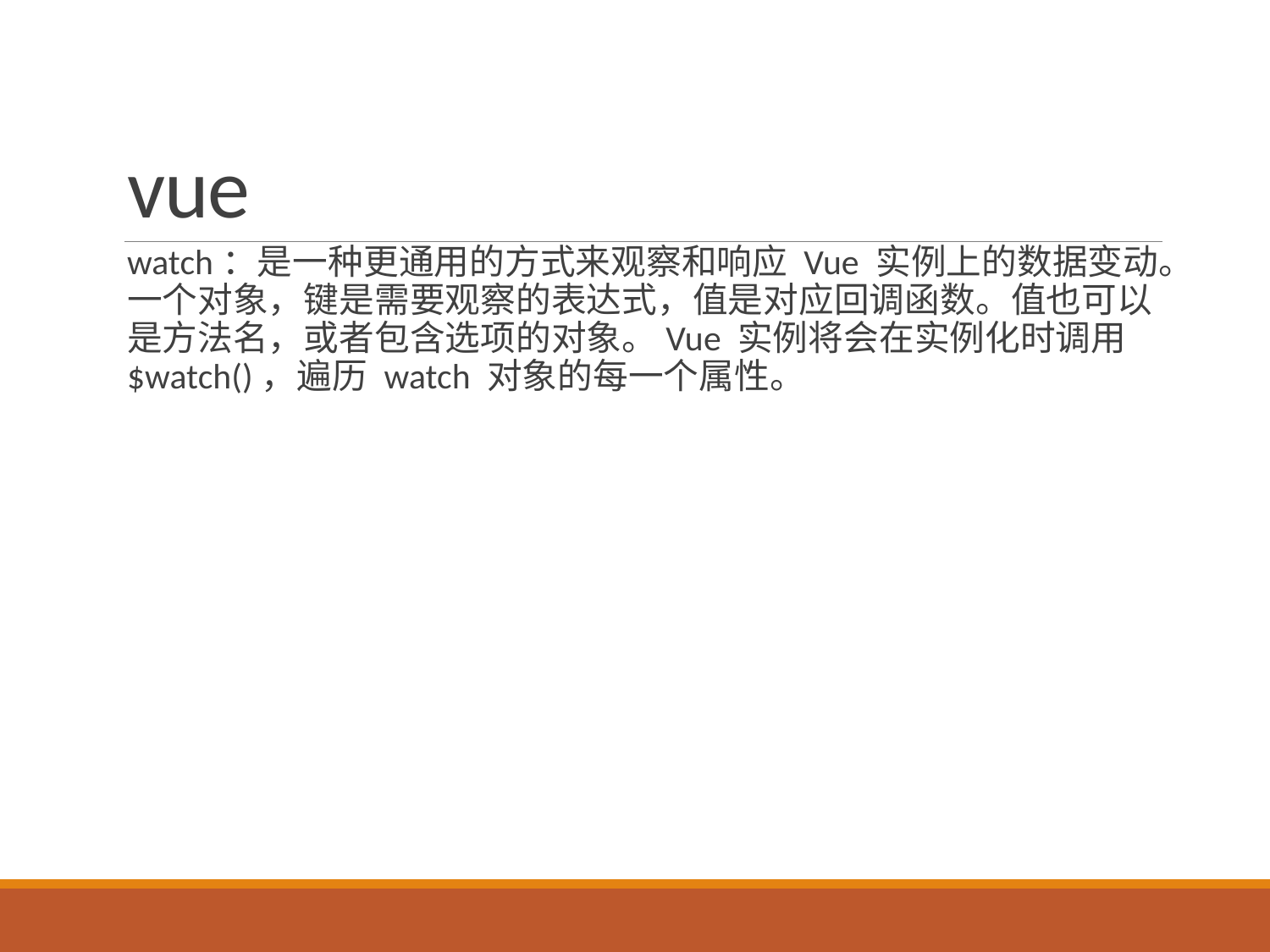

# vue
watch：是一种更通用的方式来观察和响应 Vue 实例上的数据变动。一个对象，键是需要观察的表达式，值是对应回调函数。值也可以是方法名，或者包含选项的对象。Vue 实例将会在实例化时调用 $watch()，遍历 watch 对象的每一个属性。